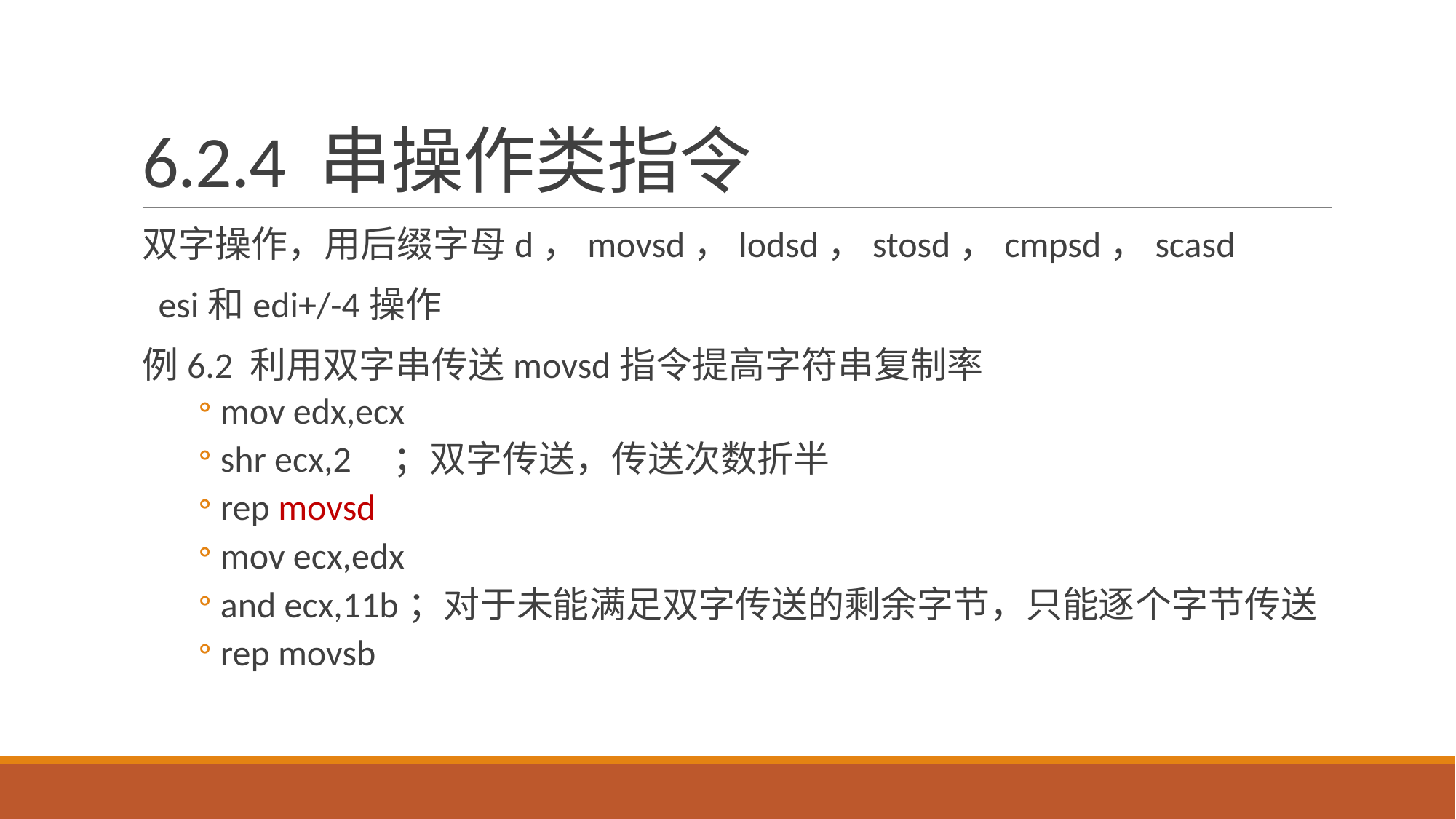

# 6.2.4 串操作类指令
双字操作，用后缀字母d，movsd，lodsd，stosd，cmpsd，scasd
  esi和edi+/-4操作
例6.2 利用双字串传送movsd指令提高字符串复制率
mov edx,ecx
shr ecx,2    ；双字传送，传送次数折半
rep movsd
mov ecx,edx
and ecx,11b；对于未能满足双字传送的剩余字节，只能逐个字节传送
rep movsb